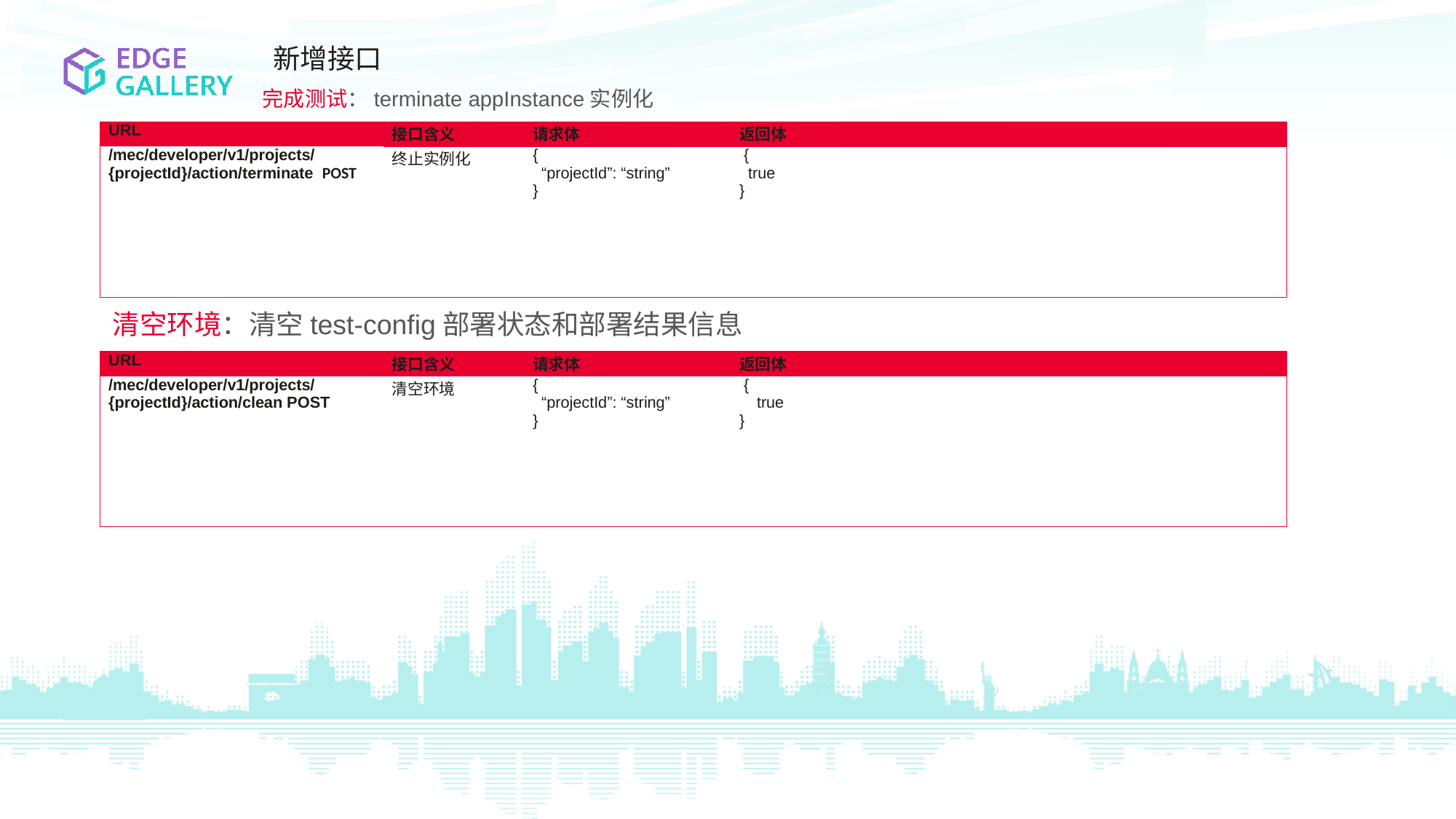

新增接口
完成测试：terminate appInstance实例化
| URL | 接口含义 | 请求体 | 返回体 |
| --- | --- | --- | --- |
| /mec/developer/v1/projects/{projectId}/action/terminate POST | 终止实例化 | { “projectId”: “string” } | { true } |
清空环境：清空test-config部署状态和部署结果信息
| URL | 接口含义 | 请求体 | 返回体 |
| --- | --- | --- | --- |
| /mec/developer/v1/projects/{projectId}/action/clean POST | 清空环境 | { “projectId”: “string” } | { true } |